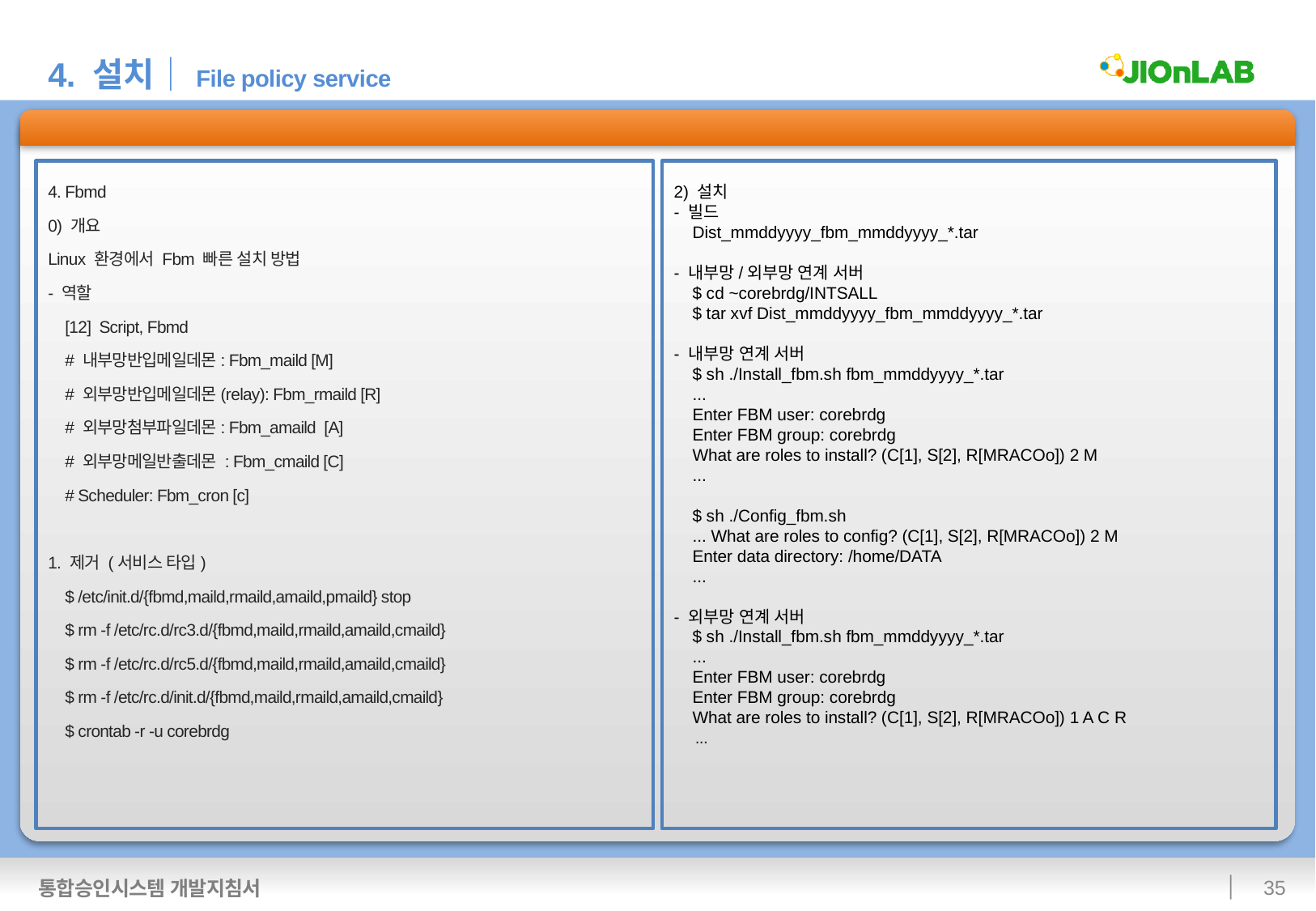

4. 설치│File policy service

통합승인시스템 설치

4. Fbmd
0) 개요
Linux 환경에서 Fbm 빠른 설치 방법
- 역할
    [12]  Script, Fbmd
    # 내부망반입메일데몬: Fbm_maild [M]
    # 외부망반입메일데몬(relay): Fbm_rmaild [R]
    # 외부망첨부파일데몬: Fbm_amaild  [A]
    # 외부망메일반출데몬 : Fbm_cmaild [C]
    # Scheduler: Fbm_cron [c]

1. 제거 (서비스 타입)
    $ /etc/init.d/{fbmd,maild,rmaild,amaild,pmaild} stop
    $ rm -f /etc/rc.d/rc3.d/{fbmd,maild,rmaild,amaild,cmaild}
    $ rm -f /etc/rc.d/rc5.d/{fbmd,maild,rmaild,amaild,cmaild}
    $ rm -f /etc/rc.d/init.d/{fbmd,maild,rmaild,amaild,cmaild}
    $ crontab -r -u corebrdg

2) 설치
- 빌드
    Dist_mmddyyyy_fbm_mmddyyyy_*.tar

- 내부망/외부망 연계 서버
    $ cd ~corebrdg/INTSALL
    $ tar xvf Dist_mmddyyyy_fbm_mmddyyyy_*.tar

- 내부망 연계 서버
    $ sh ./Install_fbm.sh fbm_mmddyyyy_*.tar
    ...
    Enter FBM user: corebrdg
    Enter FBM group: corebrdg
    What are roles to install? (C[1], S[2], R[MRACOo]) 2 M
    ...

    $ sh ./Config_fbm.sh
    ... What are roles to config? (C[1], S[2], R[MRACOo]) 2 M
    Enter data directory: /home/DATA
    ...

- 외부망 연계 서버
    $ sh ./Install_fbm.sh fbm_mmddyyyy_*.tar
    ...
    Enter FBM user: corebrdg
    Enter FBM group: corebrdg
    What are roles to install? (C[1], S[2], R[MRACOo]) 1 A C R
     ...

 35